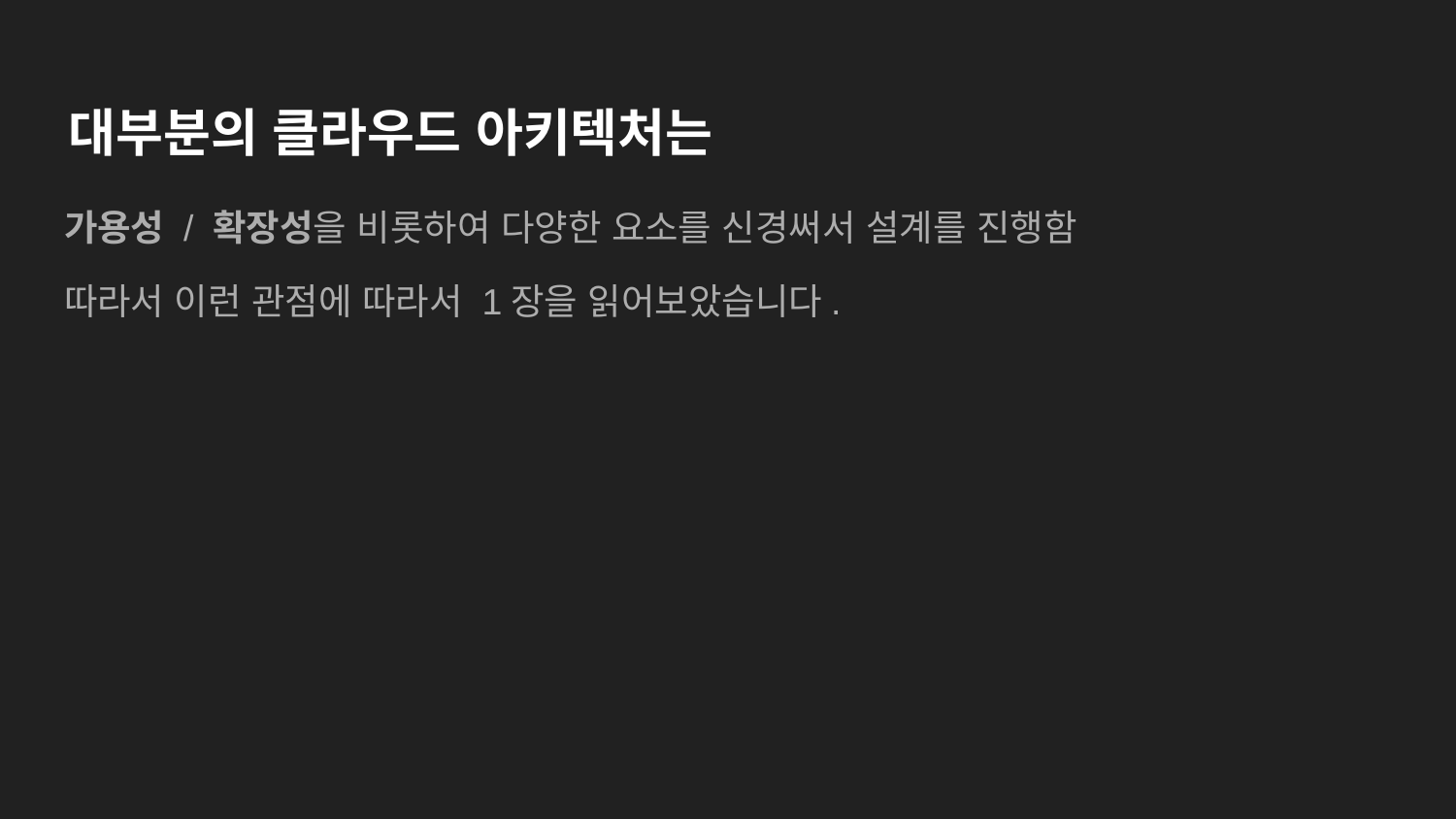

# 대부분의 클라우드 아키텍처는
가용성 / 확장성을 비롯하여 다양한 요소를 신경써서 설계를 진행함
따라서 이런 관점에 따라서 1장을 읽어보았습니다.